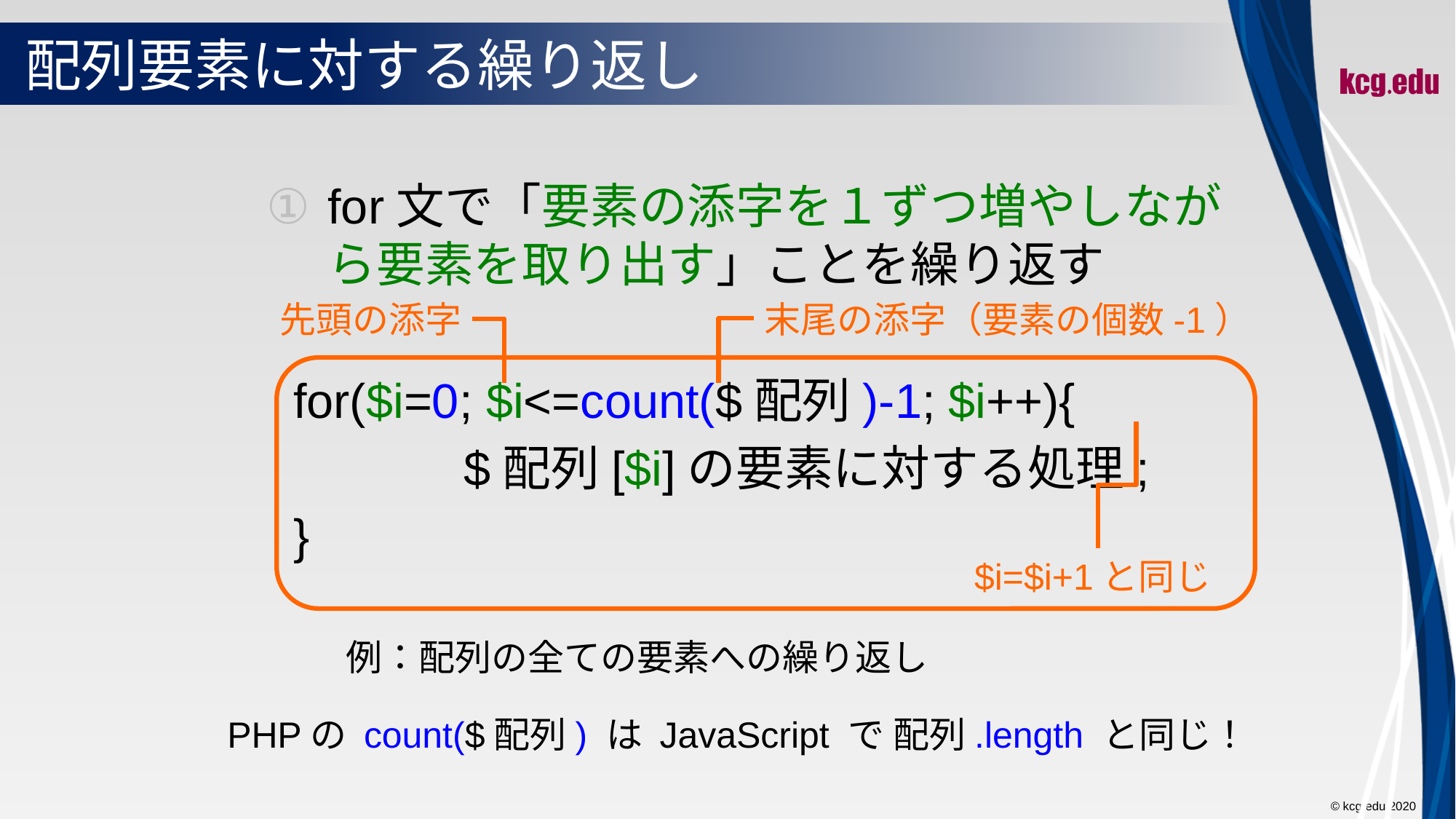

# 配列要素に対する繰り返し
for文で「要素の添字を１ずつ増やしながら要素を取り出す」ことを繰り返す

  for($i=0; $i<=count($配列)-1; $i++){
		  $配列[$i]の要素に対する処理;
  }
末尾の添字（要素の個数-1）
先頭の添字

$i=$i+1と同じ
例：配列の全ての要素への繰り返し
PHPの count($配列) は JavaScript で 配列.length と同じ！